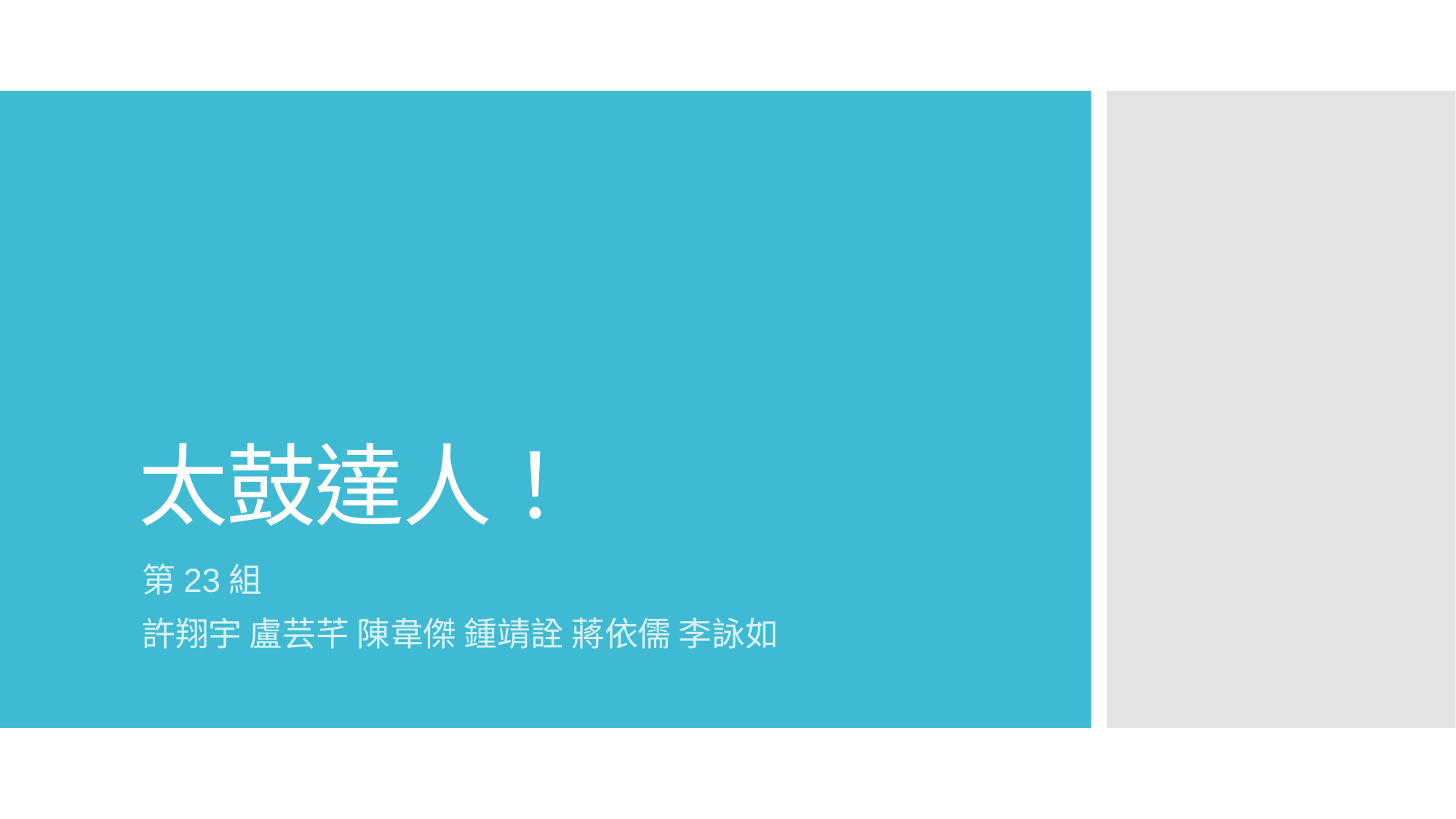

# 太鼓達人！
第23組
許翔宇 盧芸芊 陳韋傑 鍾靖詮 蔣依儒 李詠如